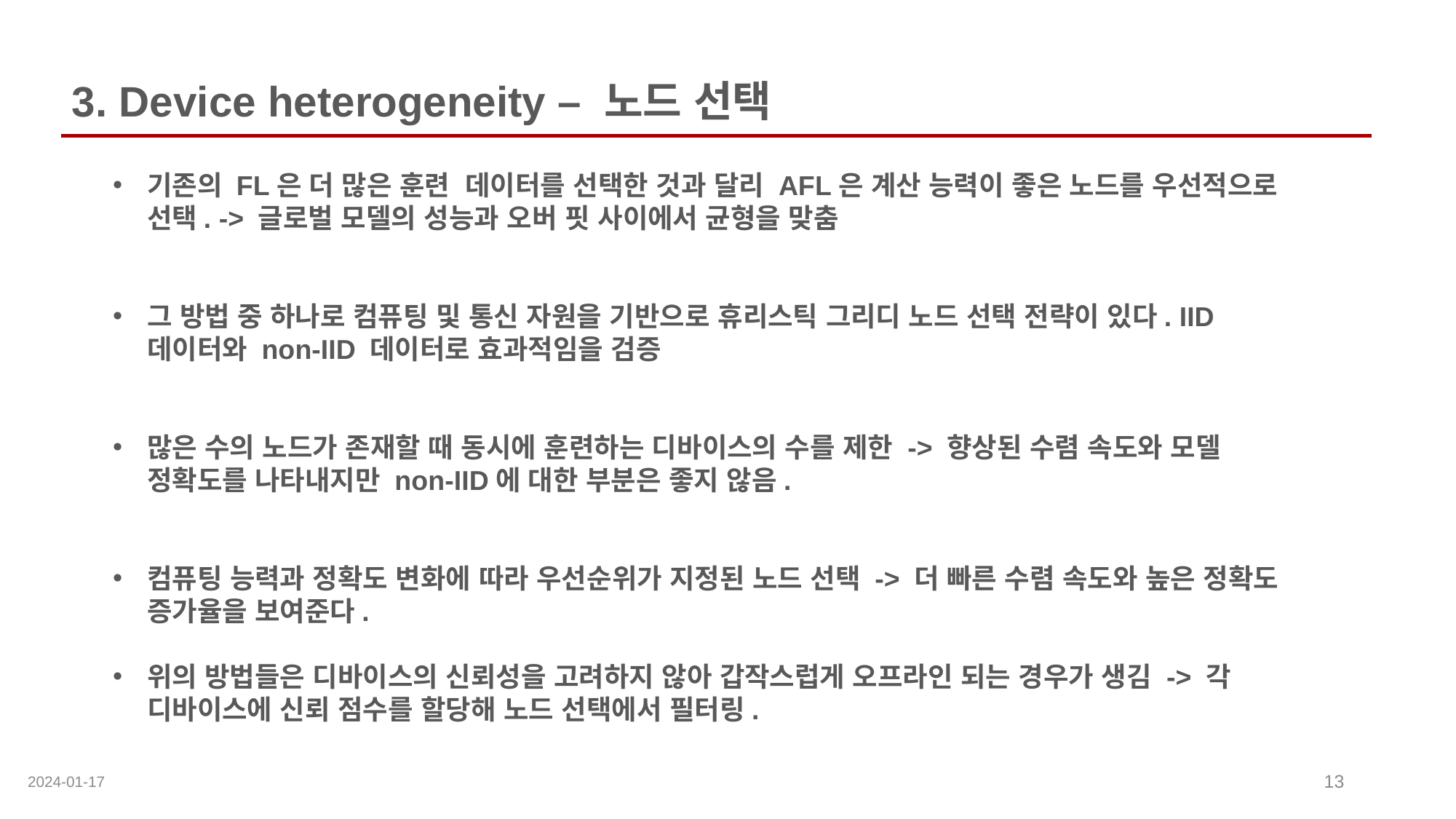

3. Device heterogeneity – 노드 선택
기존의 FL은 더 많은 훈련  데이터를 선택한 것과 달리 AFL은 계산 능력이 좋은 노드를 우선적으로 선택. -> 글로벌 모델의 성능과 오버 핏 사이에서 균형을 맞춤

그 방법 중 하나로 컴퓨팅 및 통신 자원을 기반으로 휴리스틱 그리디 노드 선택 전략이 있다. IID 데이터와 non-IID 데이터로 효과적임을 검증

많은 수의 노드가 존재할 때 동시에 훈련하는 디바이스의 수를 제한 -> 향상된 수렴 속도와 모델 정확도를 나타내지만 non-IID에 대한 부분은 좋지 않음.

컴퓨팅 능력과 정확도 변화에 따라 우선순위가 지정된 노드 선택 -> 더 빠른 수렴 속도와 높은 정확도 증가율을 보여준다.

위의 방법들은 디바이스의 신뢰성을 고려하지 않아 갑작스럽게 오프라인 되는 경우가 생김 -> 각 디바이스에 신뢰 점수를 할당해 노드 선택에서 필터링.

2024-01-17
13